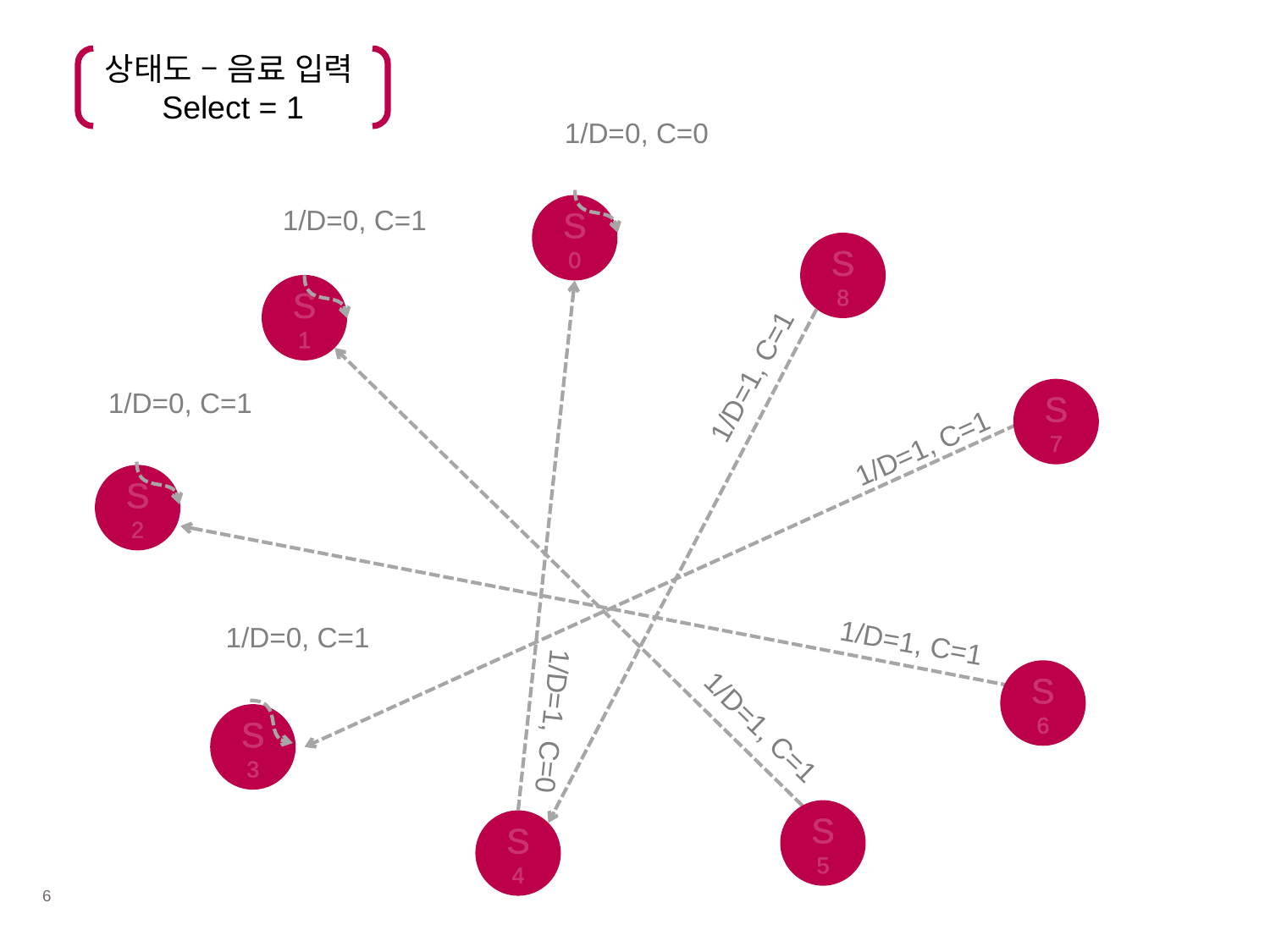

상태도 – 음료 입력Select = 1
1/D=0, C=0
S0
1/D=0, C=1
S8
S1
1/D=1, C=1
1/D=0, C=1
S7
1/D=1, C=1
S2
1/D=0, C=1
1/D=1, C=1
S6
1/D=1, C=0
1/D=1, C=1
S3
S5
S4